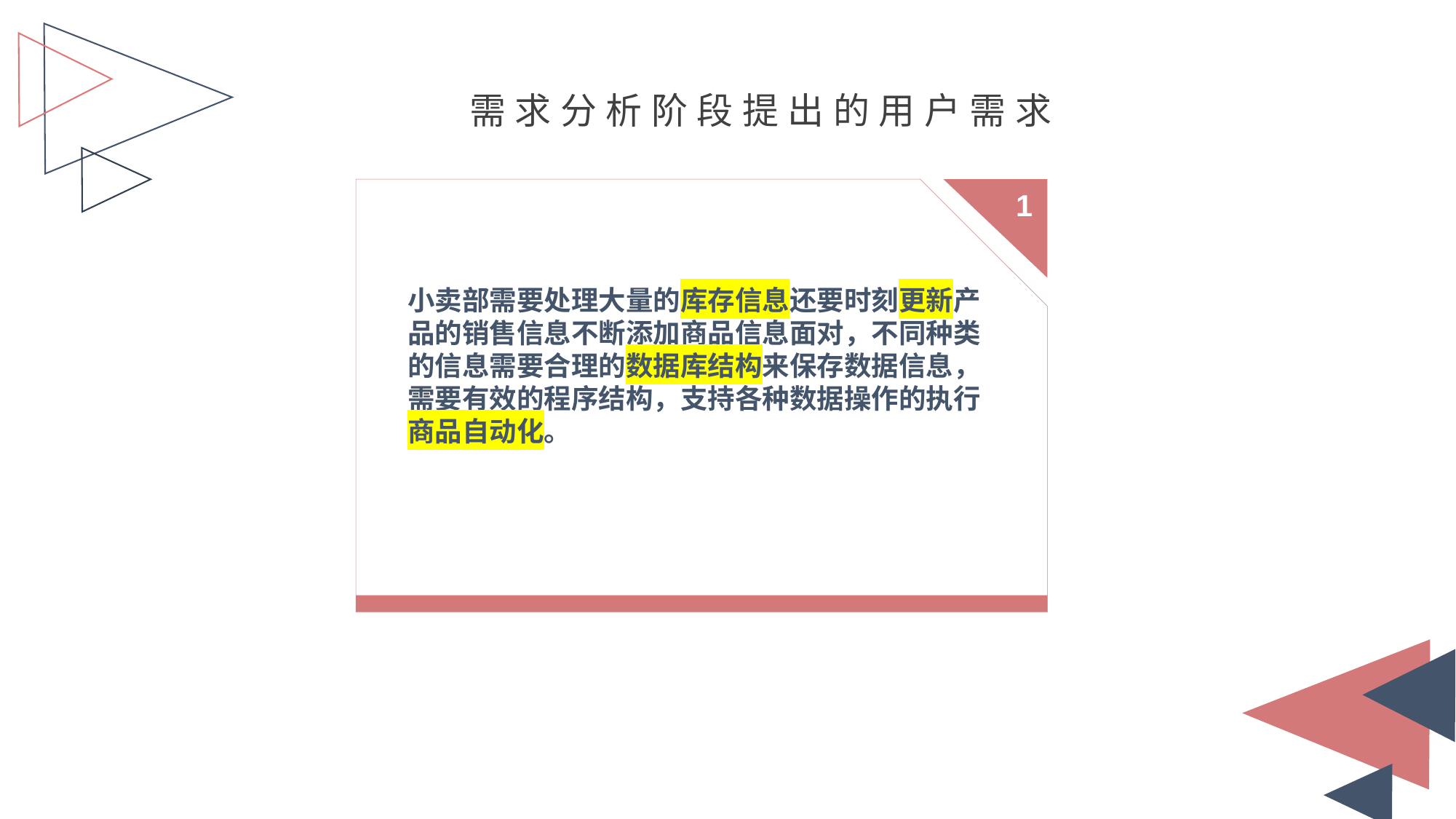

需求分析阶段提出的用户需求

1

小卖部需要处理大量的库存信息还要时刻更新产品的销售信息不断添加商品信息面对，不同种类的信息需要合理的数据库结构来保存数据信息，需要有效的程序结构，支持各种数据操作的执行商品自动化。